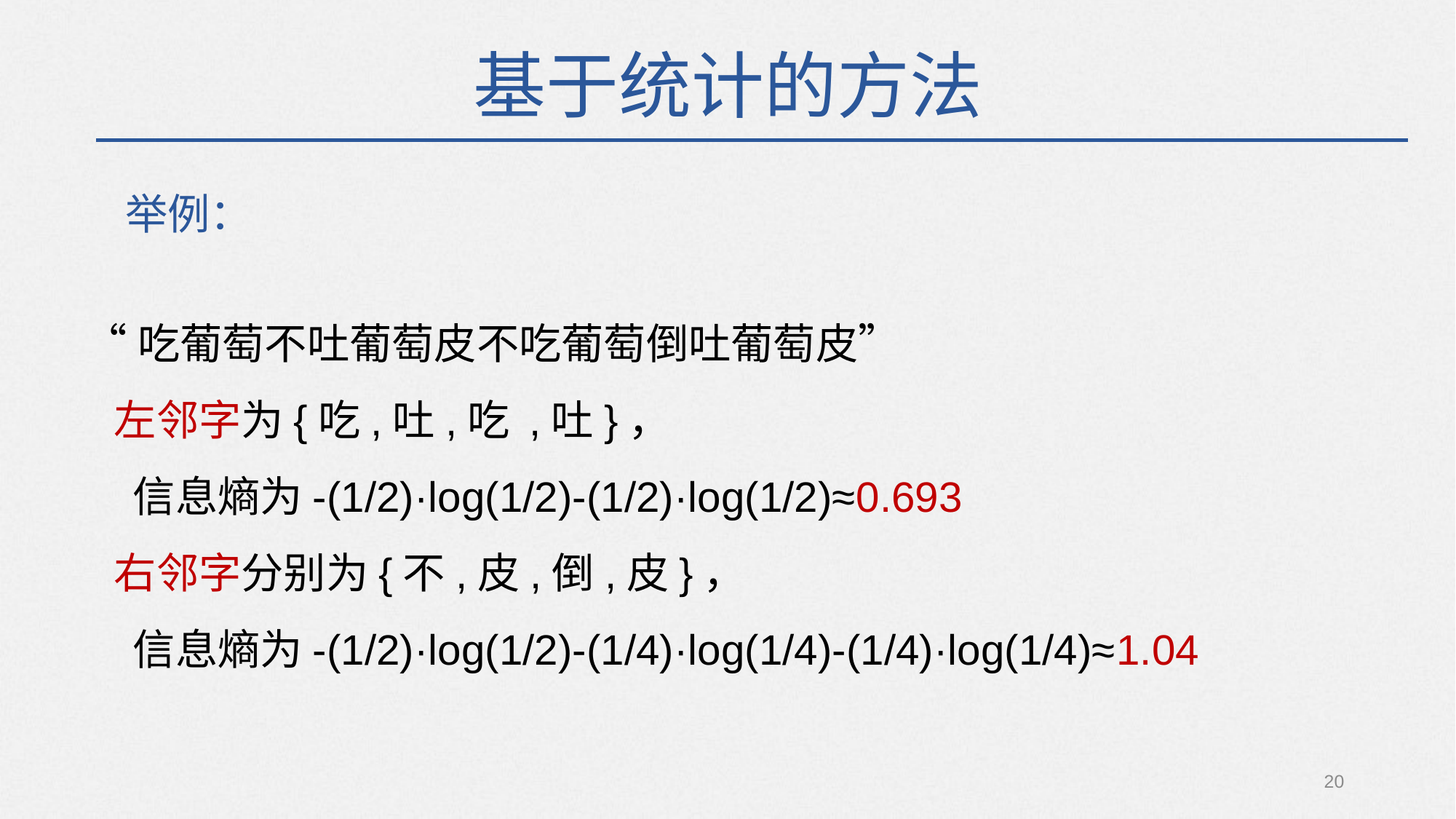

基于统计的方法
举例：
“吃葡萄不吐葡萄皮不吃葡萄倒吐葡萄皮”
  左邻字为{吃,吐,吃 ,吐}，
    信息熵为-(1/2)·log(1/2)-(1/2)·log(1/2)≈0.693
  右邻字分别为{不,皮,倒,皮}，
    信息熵为-(1/2)·log(1/2)-(1/4)·log(1/4)-(1/4)·log(1/4)≈1.04
20